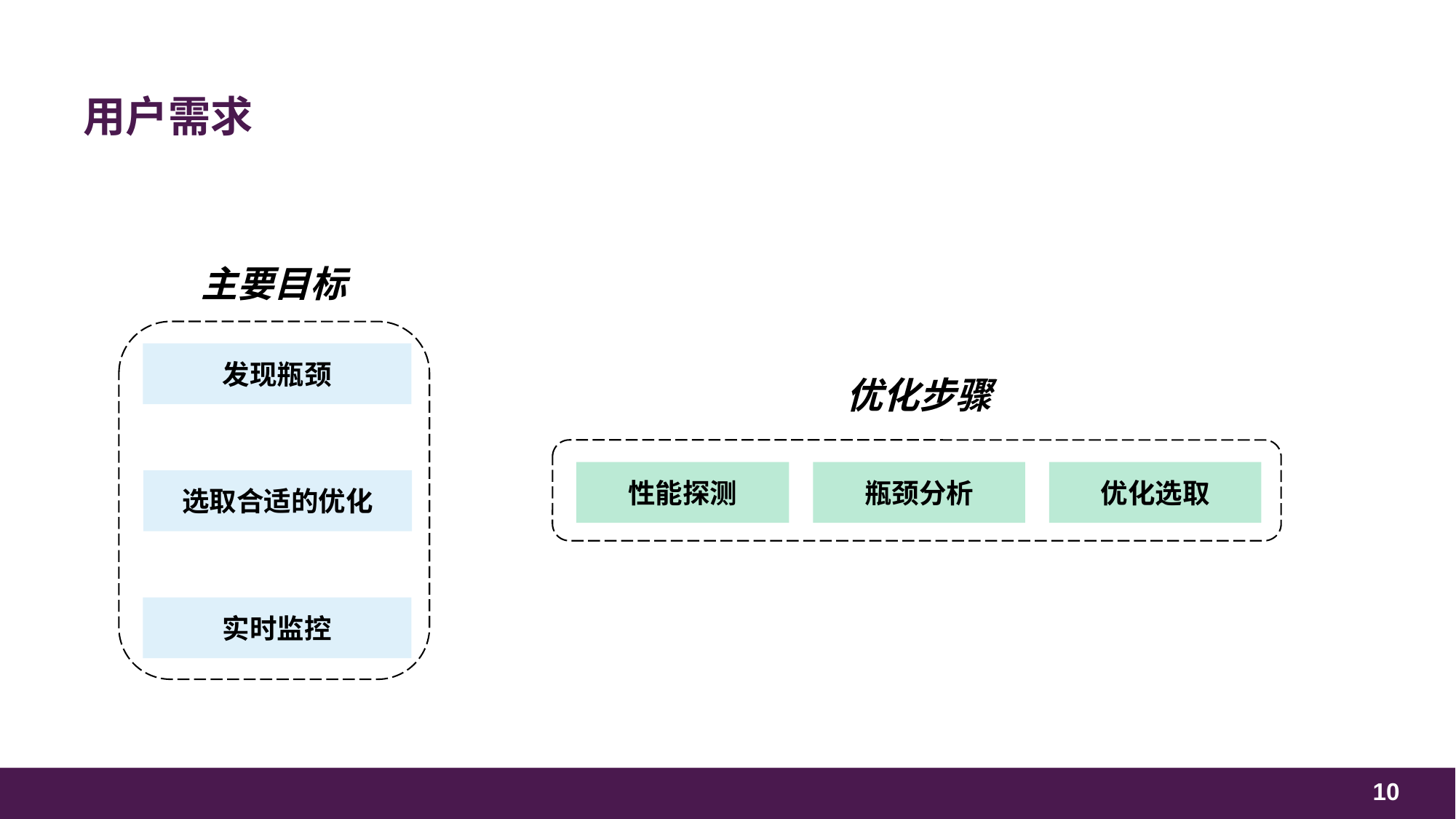

# 用户需求
主要目标

发现瓶颈
优化步骤

性能探测
瓶颈分析
优化选取
选取合适的优化
实时监控

10